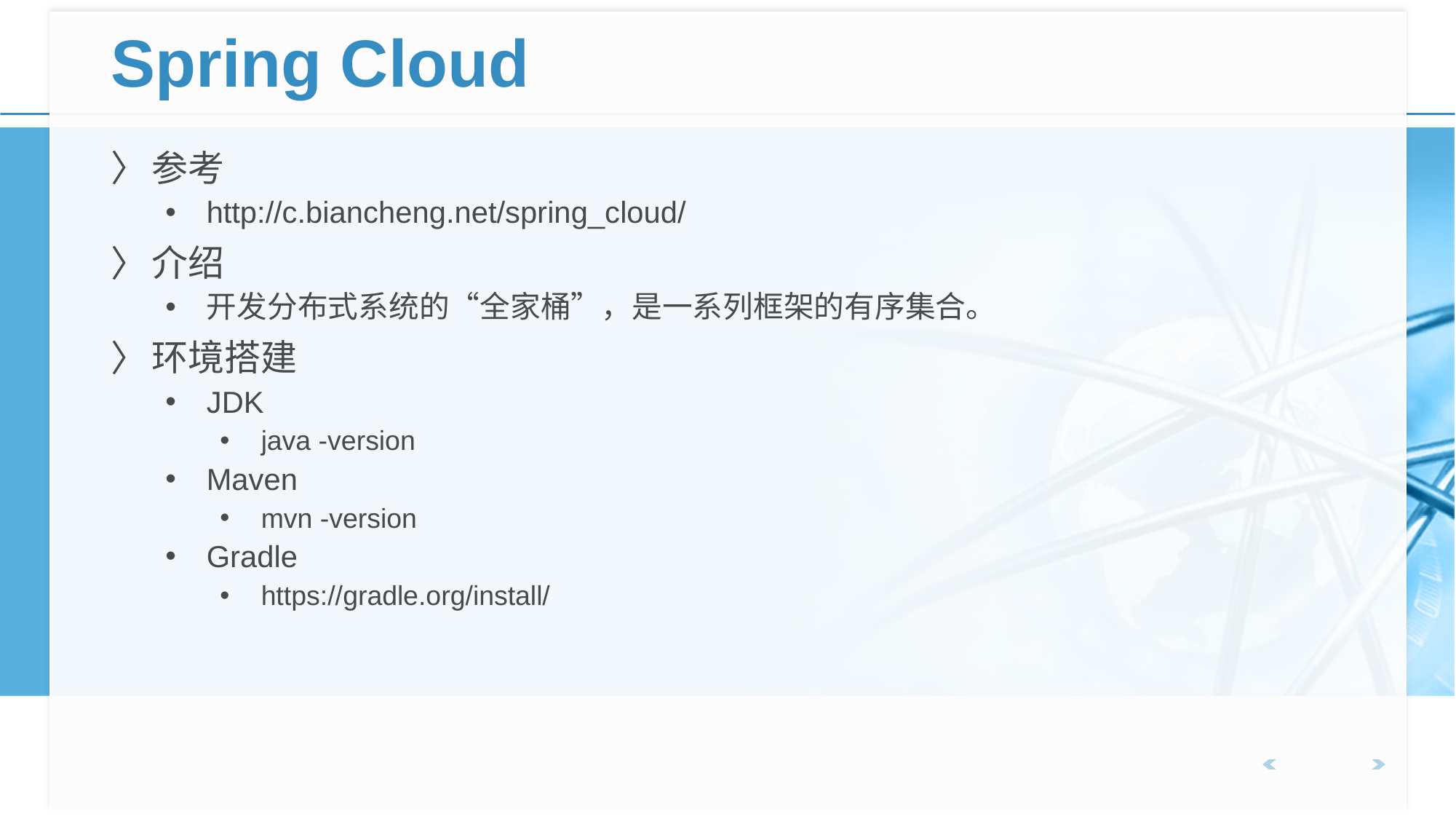

# Spring Cloud
参考
http://c.biancheng.net/spring_cloud/
介绍
开发分布式系统的“全家桶”，是一系列框架的有序集合。
环境搭建
JDK
java -version
Maven
mvn -version
Gradle
https://gradle.org/install/